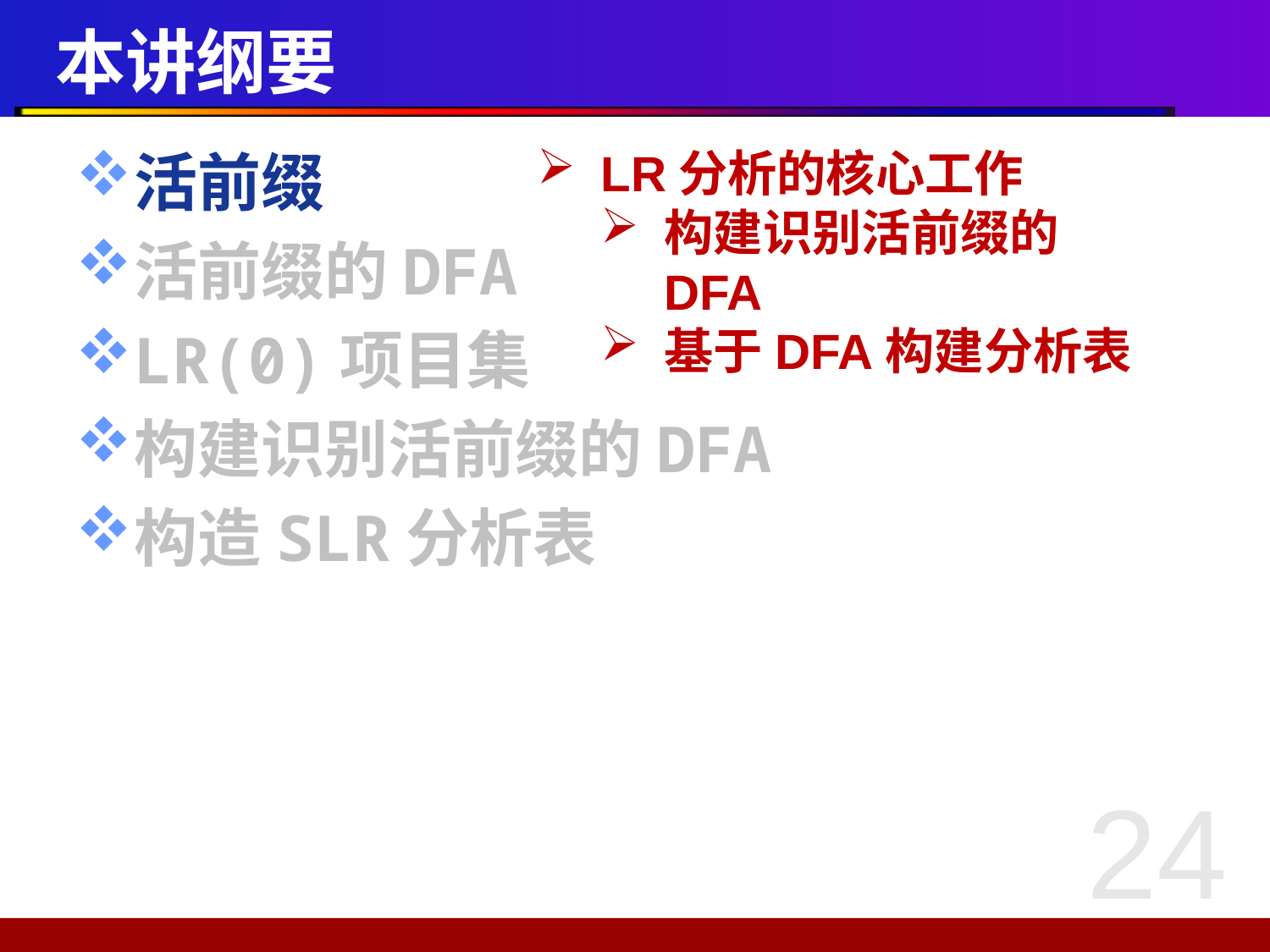

# 本讲纲要
活前缀
活前缀的DFA
LR(0)项目集
构建识别活前缀的DFA
构造SLR分析表
LR分析的核心工作
构建识别活前缀的DFA
基于DFA构建分析表
24